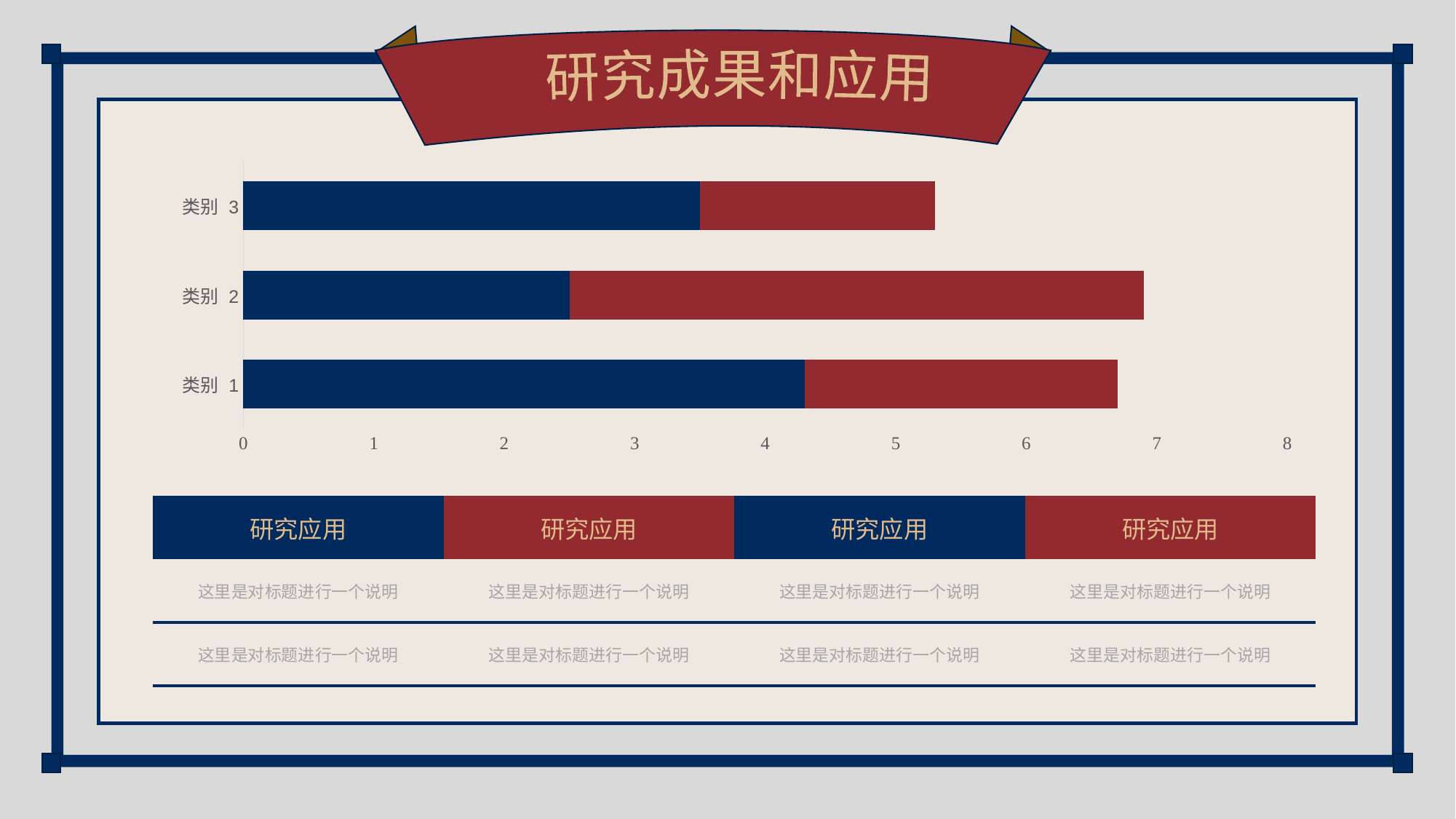

研究成果和应用

### Chart

| Category | 系列 1 | 系列 2 |
|---|---|---|
| 类别 1 | 4.3 | 2.4 |
| 类别 2 | 2.5 | 4.4 |
| 类别 3 | 3.5 | 1.8 |
| 研究应用 | 研究应用 | 研究应用 | 研究应用 |
| --- | --- | --- | --- |
| 这里是对标题进行一个说明 | 这里是对标题进行一个说明 | 这里是对标题进行一个说明 | 这里是对标题进行一个说明 |
| 这里是对标题进行一个说明 | 这里是对标题进行一个说明 | 这里是对标题进行一个说明 | 这里是对标题进行一个说明 |